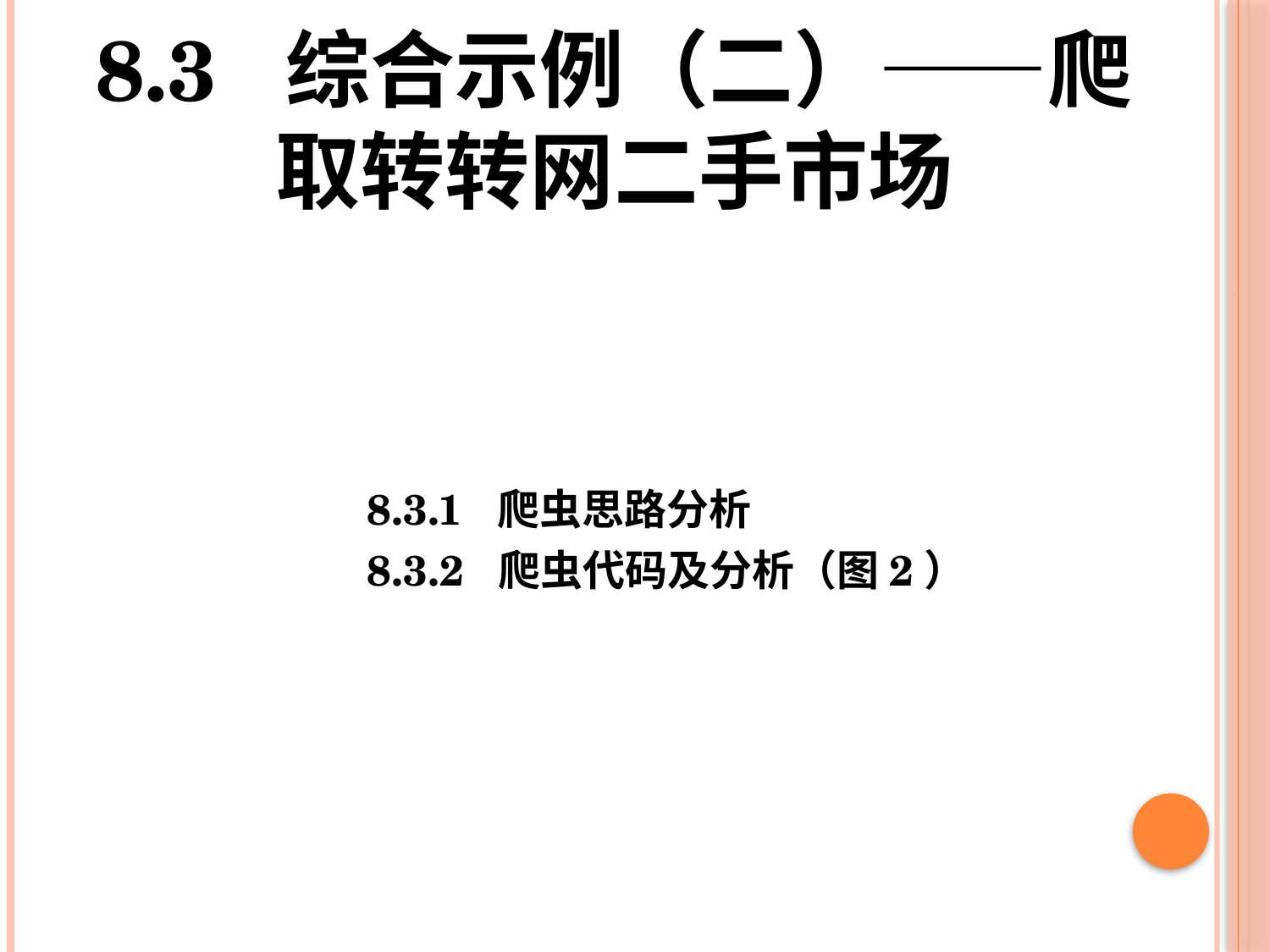

# 8.3  综合示例（二）——爬取转转网二手市场
8.3.1  爬虫思路分析
8.3.2  爬虫代码及分析（图2）